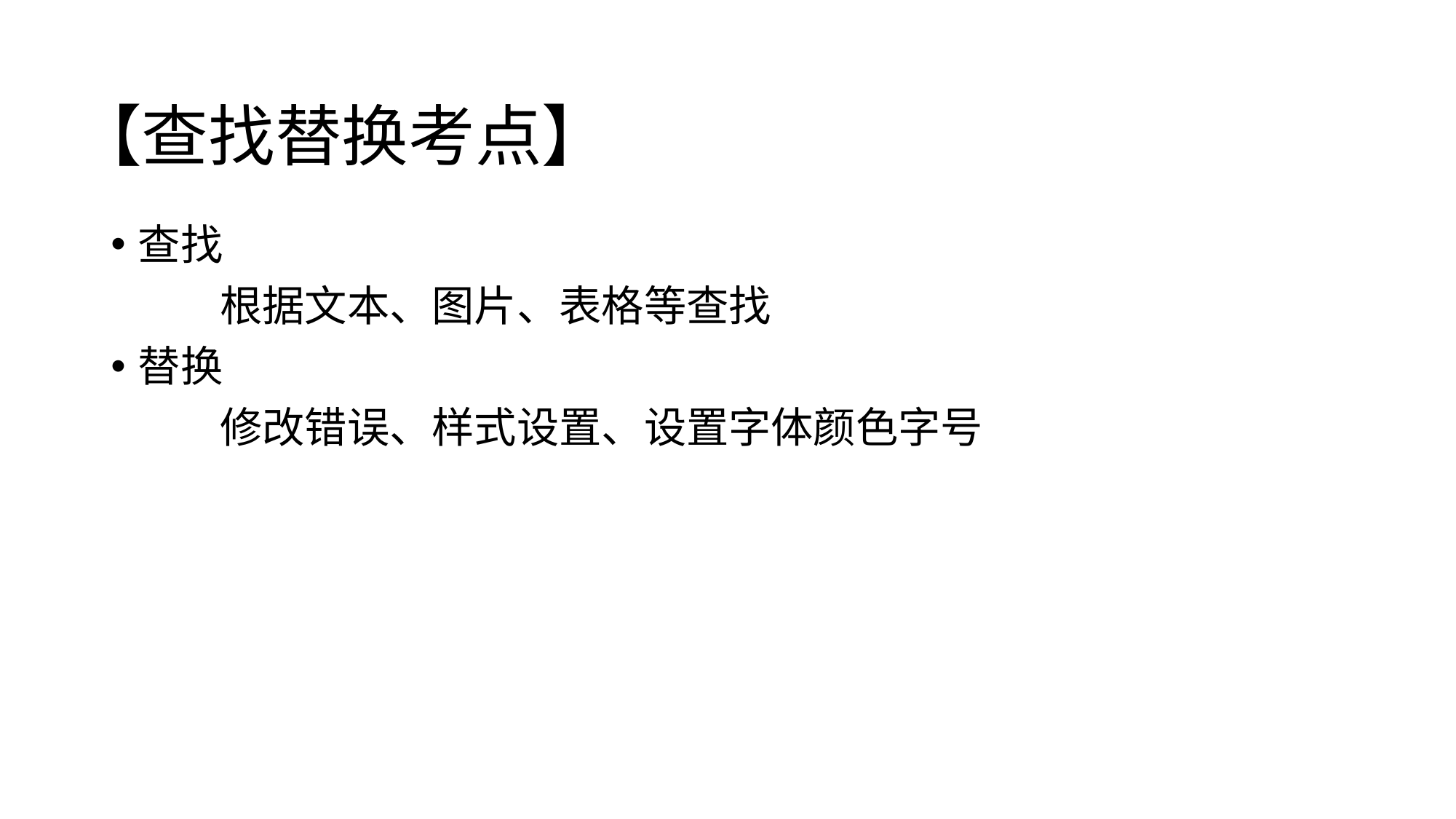

# 【查找替换考点】
查找
	根据文本、图片、表格等查找
替换
	修改错误、样式设置、设置字体颜色字号